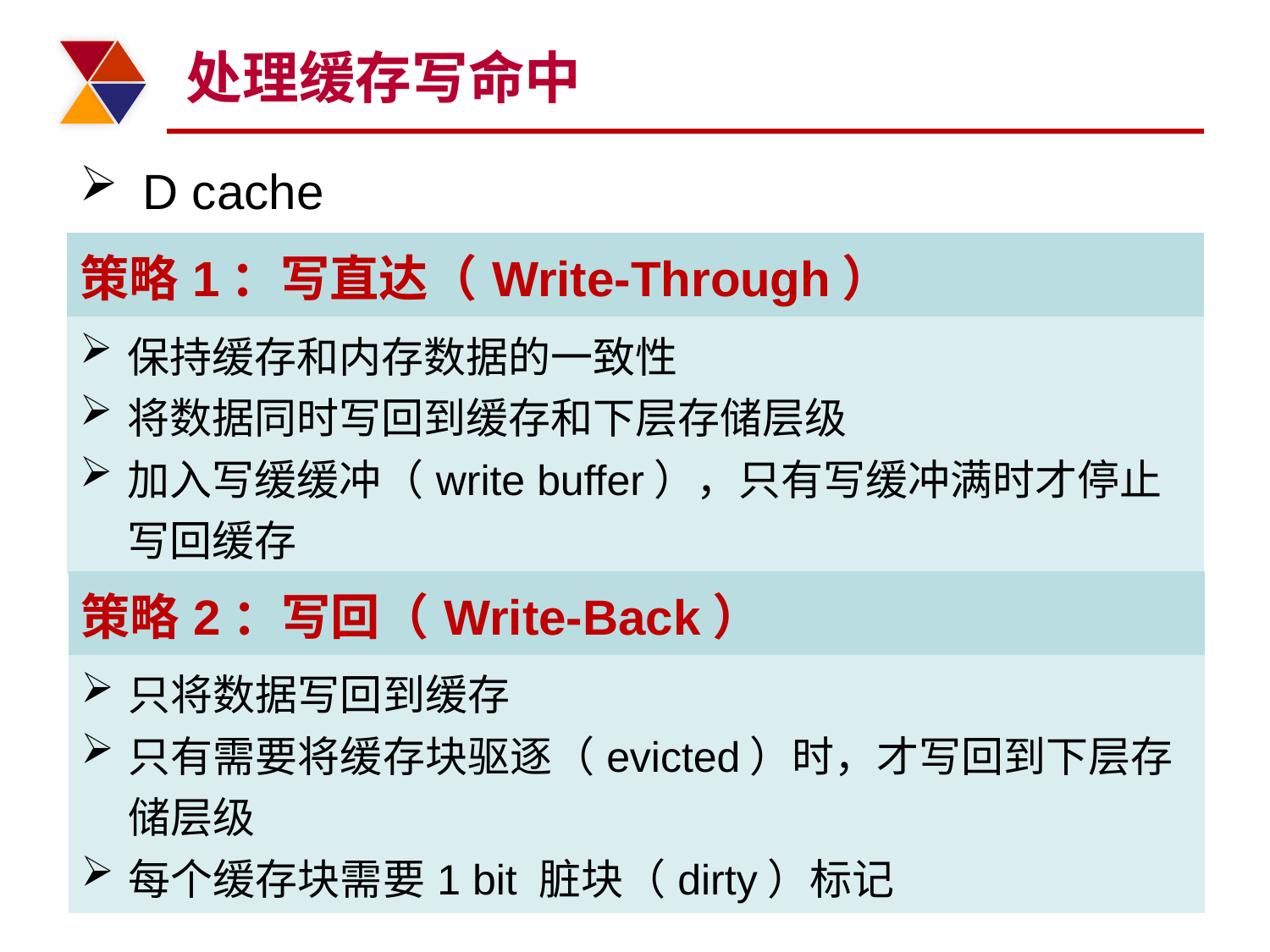

# 处理缓存写命中
D cache
| 策略1：写直达（Write-Through） |
| --- |
| 保持缓存和内存数据的一致性 将数据同时写回到缓存和下层存储层级 加入写缓缓冲（write buffer），只有写缓冲满时才停止写回缓存 |
| 策略2：写回（Write-Back） |
| --- |
| 只将数据写回到缓存 只有需要将缓存块驱逐（evicted）时，才写回到下层存储层级 每个缓存块需要1 bit 脏块（dirty）标记 |